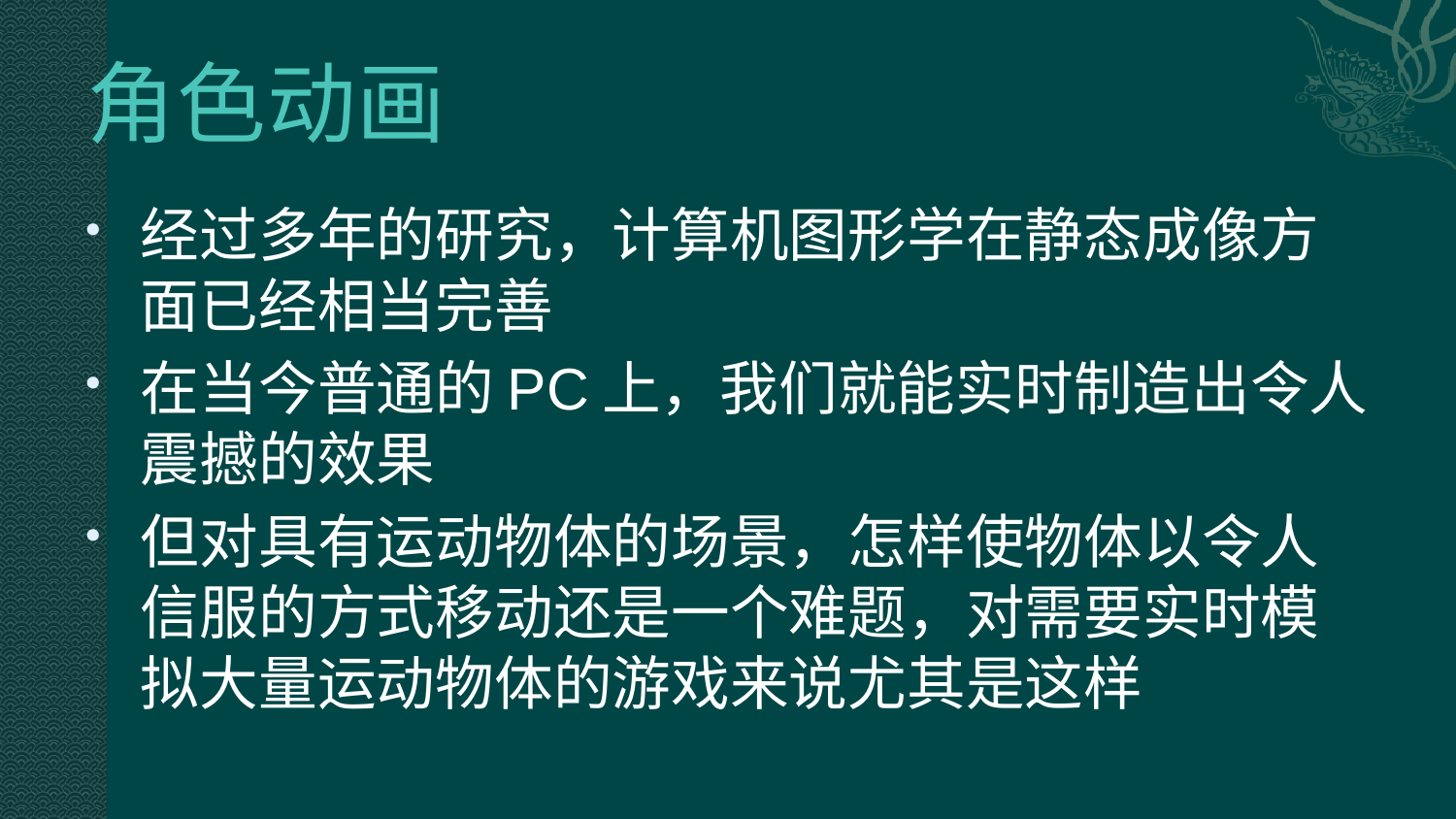

# 角色动画
经过多年的研究，计算机图形学在静态成像方面已经相当完善
在当今普通的PC上，我们就能实时制造出令人震撼的效果
但对具有运动物体的场景，怎样使物体以令人信服的方式移动还是一个难题，对需要实时模拟大量运动物体的游戏来说尤其是这样